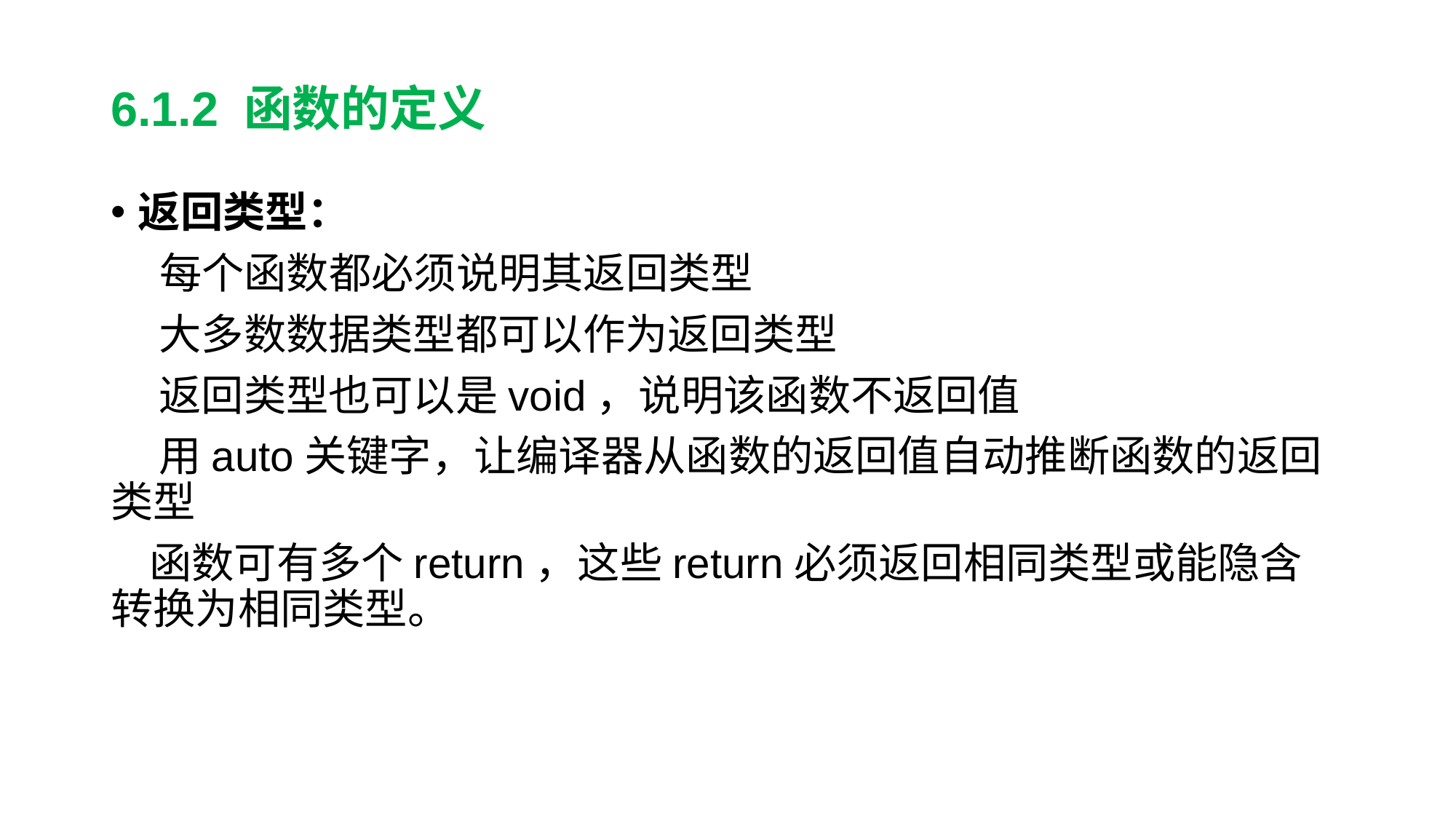

# 6.1.2 函数的定义
返回类型：
    每个函数都必须说明其返回类型
    大多数数据类型都可以作为返回类型
    返回类型也可以是void，说明该函数不返回值
    用auto关键字，让编译器从函数的返回值自动推断函数的返回类型
   函数可有多个return，这些return必须返回相同类型或能隐含转换为相同类型。